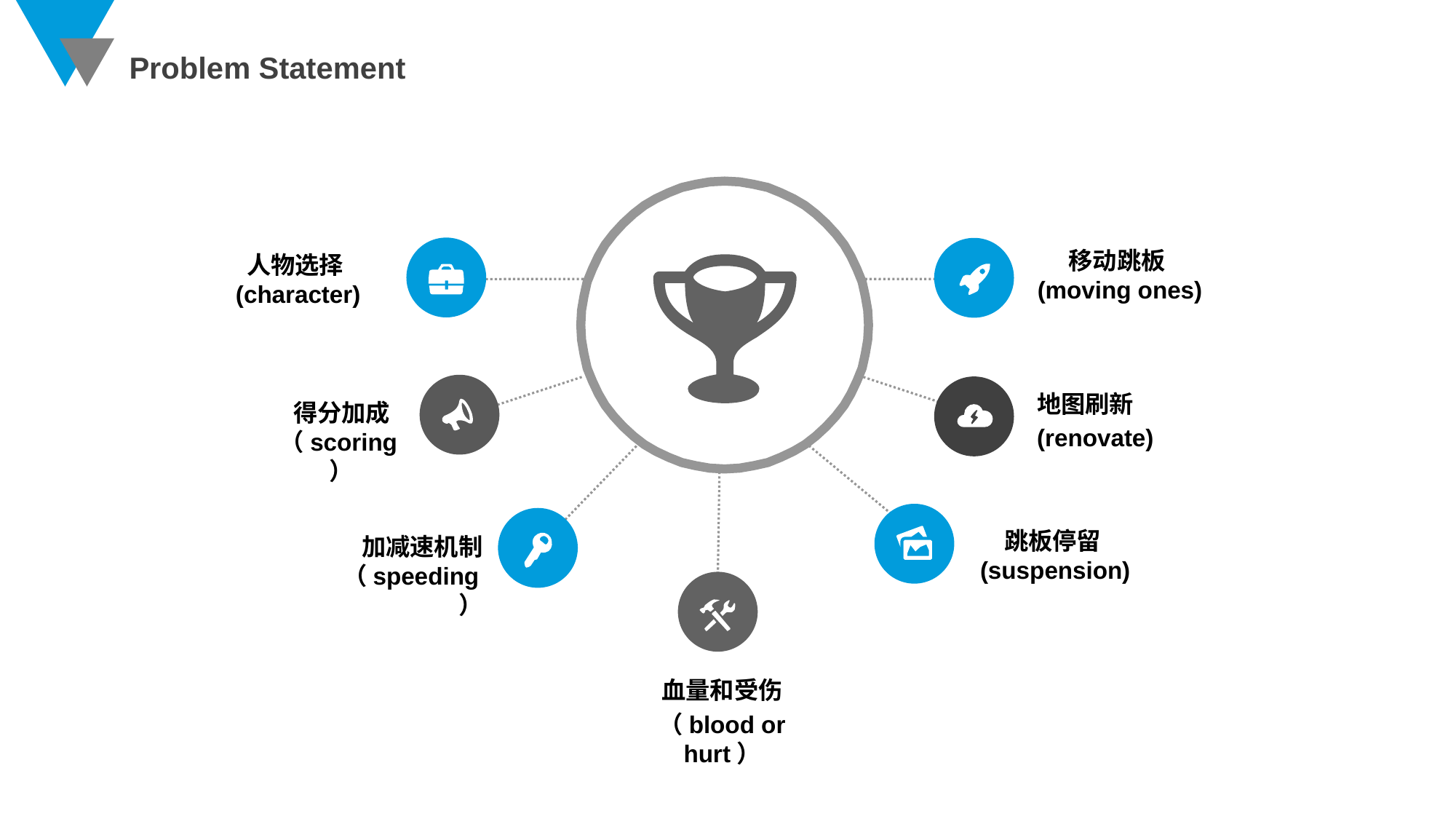

Problem Statement

移动跳板(moving ones)
人物选择(character)

地图刷新
(renovate)
得分加成（scoring）

跳板停留(suspension)
加减速机制（speeding）

血量和受伤
（blood or hurt）